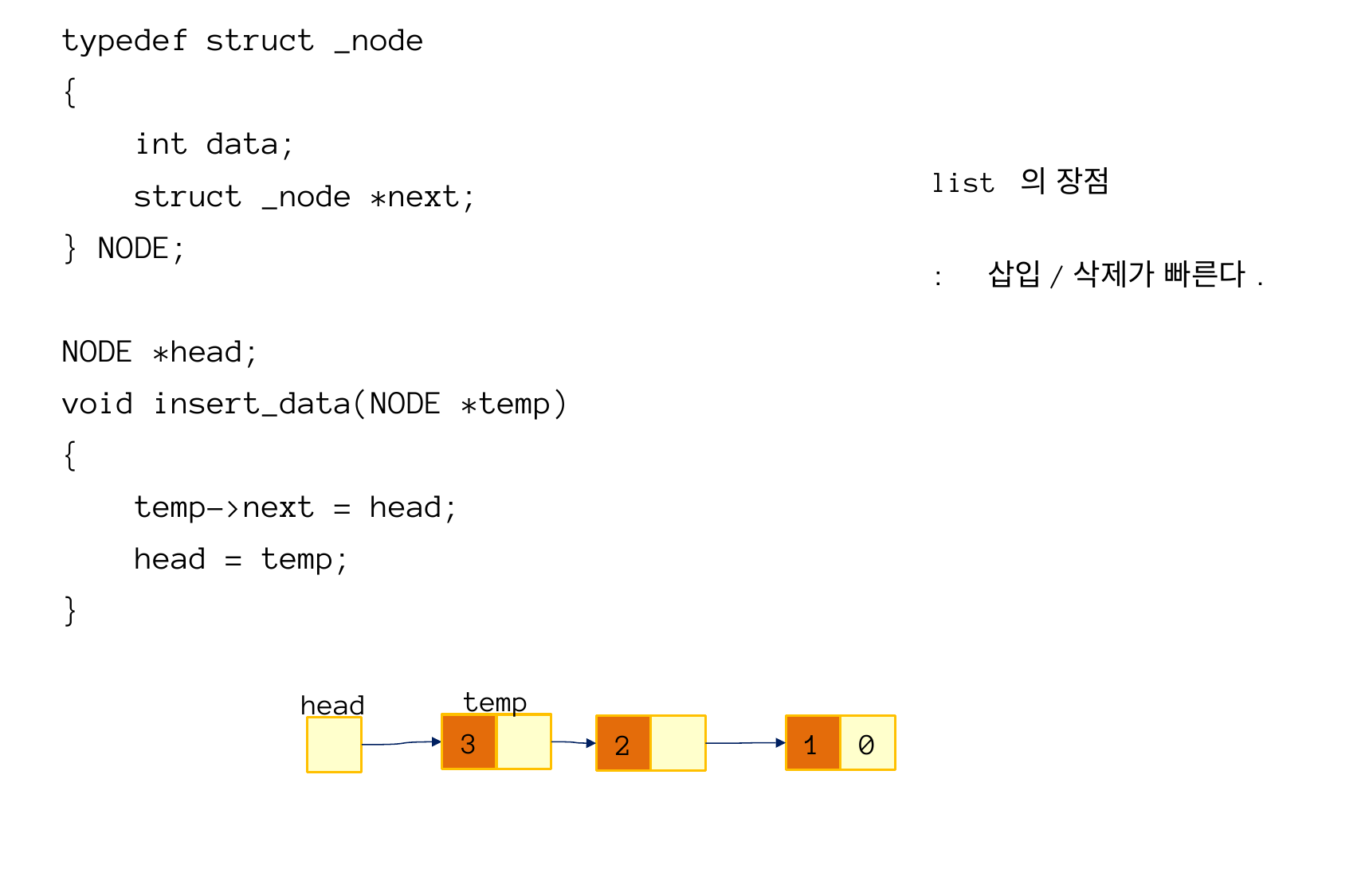

typedef struct _node
{
    int data;
    struct _node *next;
} NODE;

NODE *head;
void insert_data(NODE *temp)
{
    temp->next = head;
    head = temp;
}
list 의 장점

:  삽입/삭제가 빠른다.
temp
head
3

1
0
2